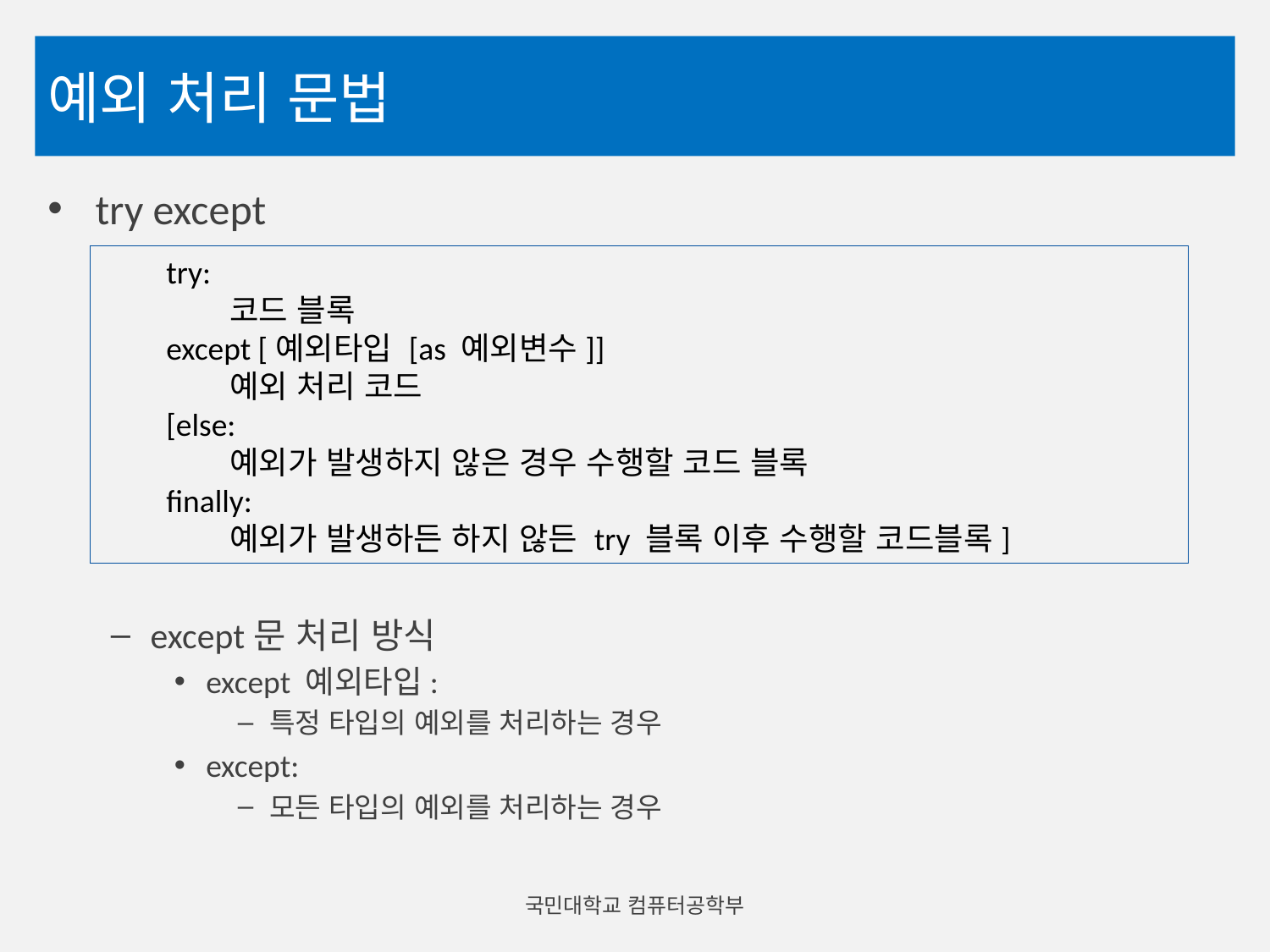

# 예외 처리 문법
try except
try:
코드 블록
except [예외타입 [as 예외변수]]
예외 처리 코드
[else:
예외가 발생하지 않은 경우 수행할 코드 블록
finally:
예외가 발생하든 하지 않든 try 블록 이후 수행할 코드블록]
except문 처리 방식
except 예외타입:
특정 타입의 예외를 처리하는 경우
except:
모든 타입의 예외를 처리하는 경우
국민대학교 컴퓨터공학부